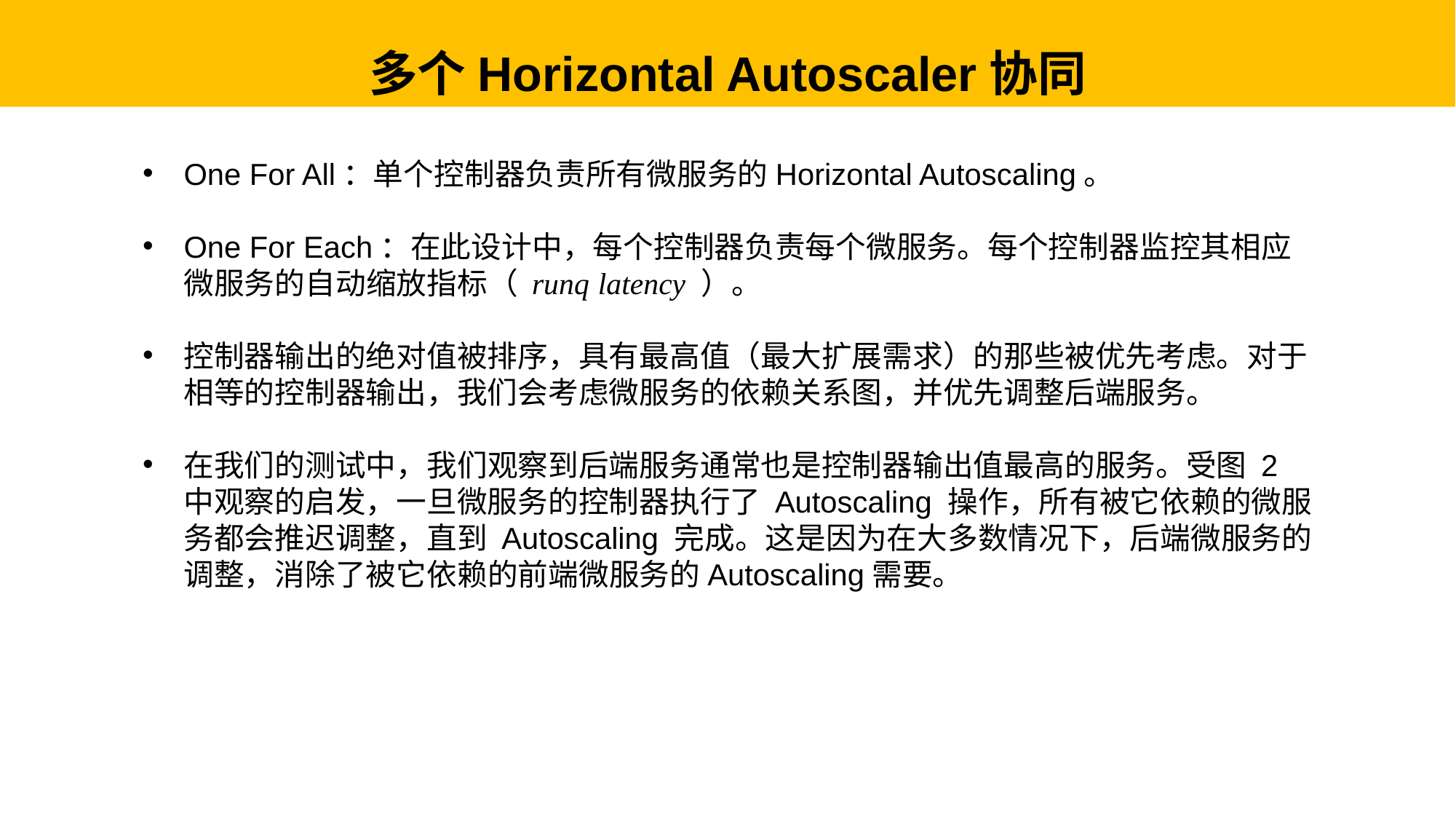

# 多个Horizontal Autoscaler协同
One For All：单个控制器负责所有微服务的Horizontal Autoscaling。

One For Each：在此设计中，每个控制器负责每个微服务。每个控制器监控其相应微服务的自动缩放指标（ runq latency ）。

控制器输出的绝对值被排序，具有最高值（最大扩展需求）的那些被优先考虑。对于相等的控制器输出，我们会考虑微服务的依赖关系图，并优先调整后端服务。

在我们的测试中，我们观察到后端服务通常也是控制器输出值最高的服务。受图 2 中观察的启发，一旦微服务的控制器执行了 Autoscaling 操作，所有被它依赖的微服务都会推迟调整，直到 Autoscaling 完成。这是因为在大多数情况下，后端微服务的调整，消除了被它依赖的前端微服务的Autoscaling需要。